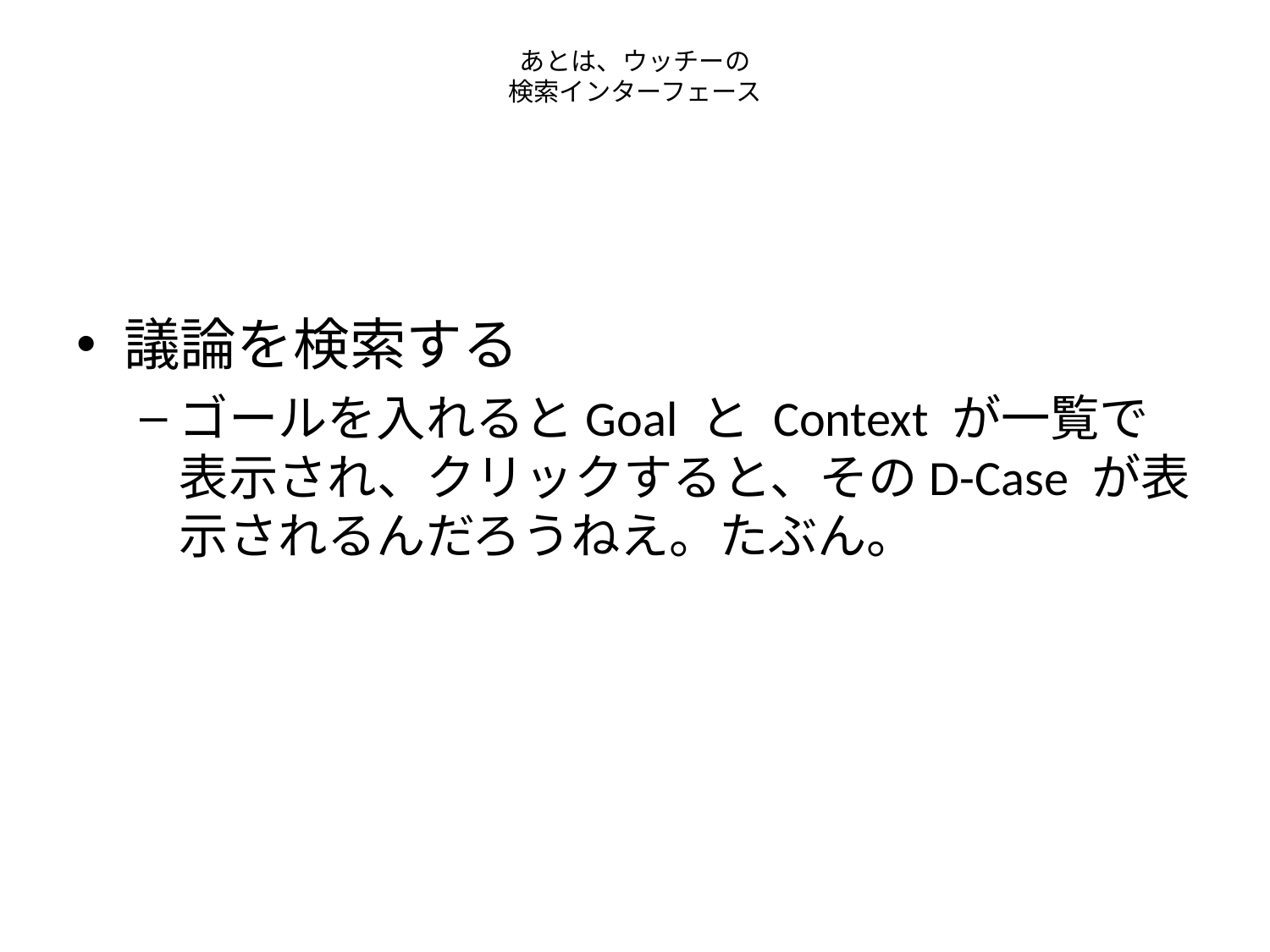

# あとは、ウッチーの 検索インターフェース
議論を検索する
ゴールを入れるとGoal と Context が一覧で表示され、クリックすると、そのD-Case が表示されるんだろうねえ。たぶん。